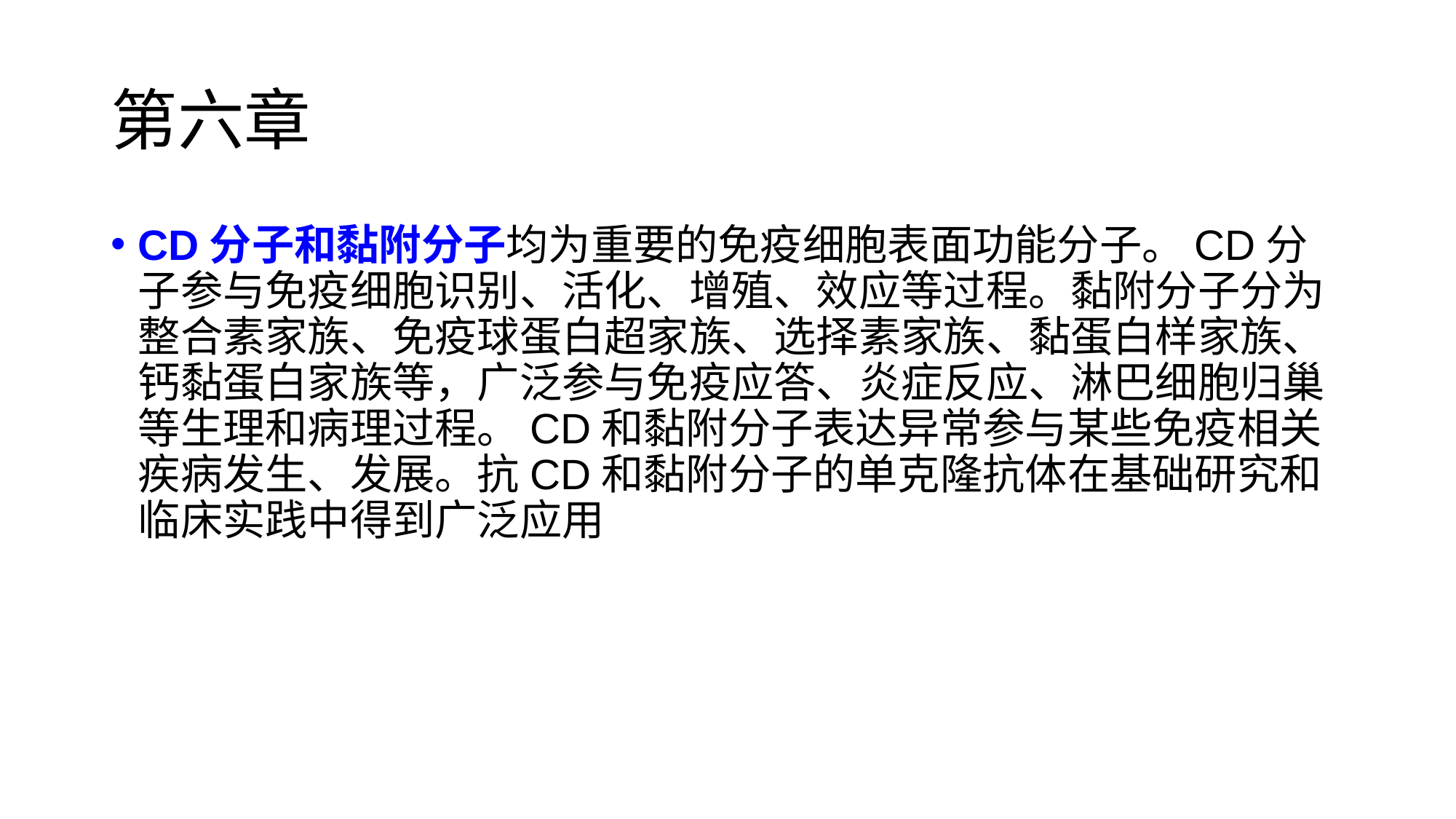

# 第六章
CD分子和黏附分子均为重要的免疫细胞表面功能分子。CD分子参与免疫细胞识别、活化、增殖、效应等过程。黏附分子分为整合素家族、免疫球蛋白超家族、选择素家族、黏蛋白样家族、钙黏蛋白家族等，广泛参与免疫应答、炎症反应、淋巴细胞归巢等生理和病理过程。CD和黏附分子表达异常参与某些免疫相关疾病发生、发展。抗CD和黏附分子的单克隆抗体在基础研究和临床实践中得到广泛应用